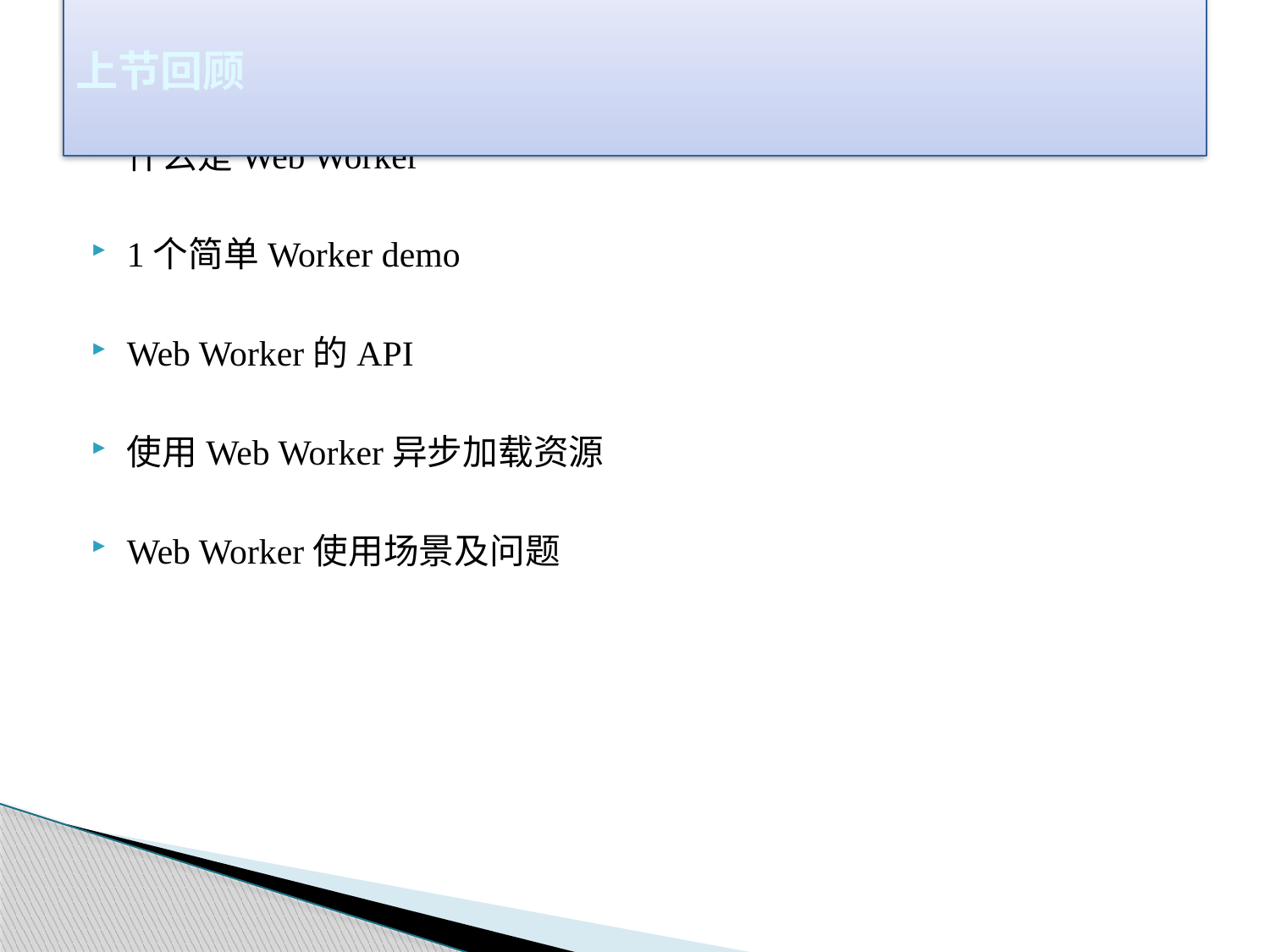

# 上节回顾
什么是Web Worker

1个简单Worker demo

Web Worker的API

使用Web Worker异步加载资源

Web Worker使用场景及问题